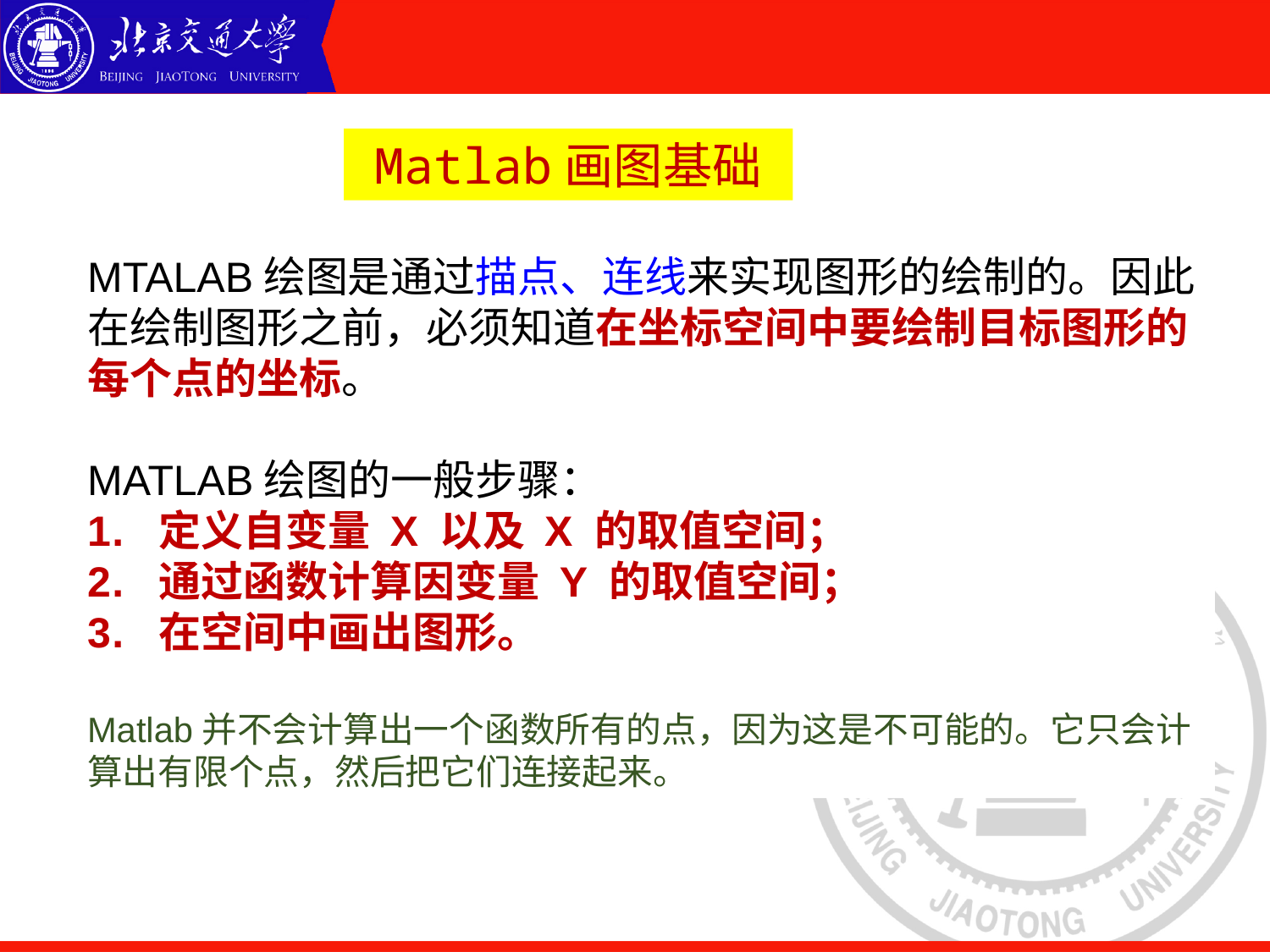

Matlab画图基础
MTALAB绘图是通过描点、连线来实现图形的绘制的。因此在绘制图形之前，必须知道在坐标空间中要绘制目标图形的每个点的坐标。

MATLAB绘图的一般步骤：
定义自变量 X 以及 X 的取值空间；
通过函数计算因变量 Y 的取值空间；
在空间中画出图形。

Matlab并不会计算出一个函数所有的点，因为这是不可能的。它只会计算出有限个点，然后把它们连接起来。